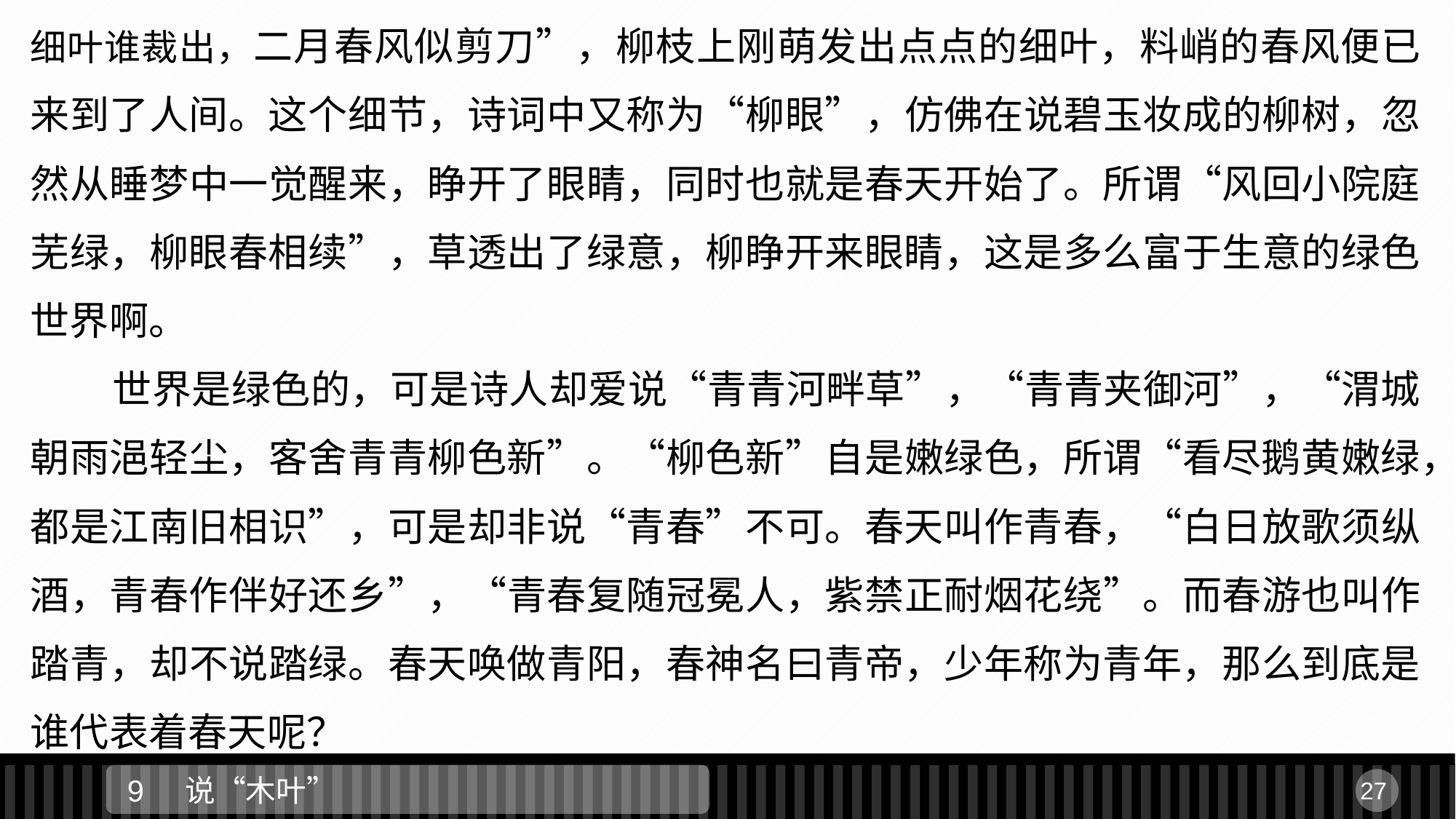

细叶谁裁出，二月春风似剪刀”，柳枝上刚萌发出点点的细叶，料峭的春风便已来到了人间。这个细节，诗词中又称为“柳眼”，仿佛在说碧玉妆成的柳树，忽然从睡梦中一觉醒来，睁开了眼睛，同时也就是春天开始了。所谓“风回小院庭芜绿，柳眼春相续”，草透出了绿意，柳睁开来眼睛，这是多么富于生意的绿色世界啊。
        世界是绿色的，可是诗人却爱说“青青河畔草”，“青青夹御河”，“渭城朝雨浥轻尘，客舍青青柳色新”。“柳色新”自是嫩绿色，所谓“看尽鹅黄嫩绿，都是江南旧相识”，可是却非说“青春”不可。春天叫作青春，“白日放歌须纵酒，青春作伴好还乡”，“青春复随冠冕人，紫禁正耐烟花绕”。而春游也叫作踏青，却不说踏绿。春天唤做青阳，春神名曰青帝，少年称为青年，那么到底是谁代表着春天呢？